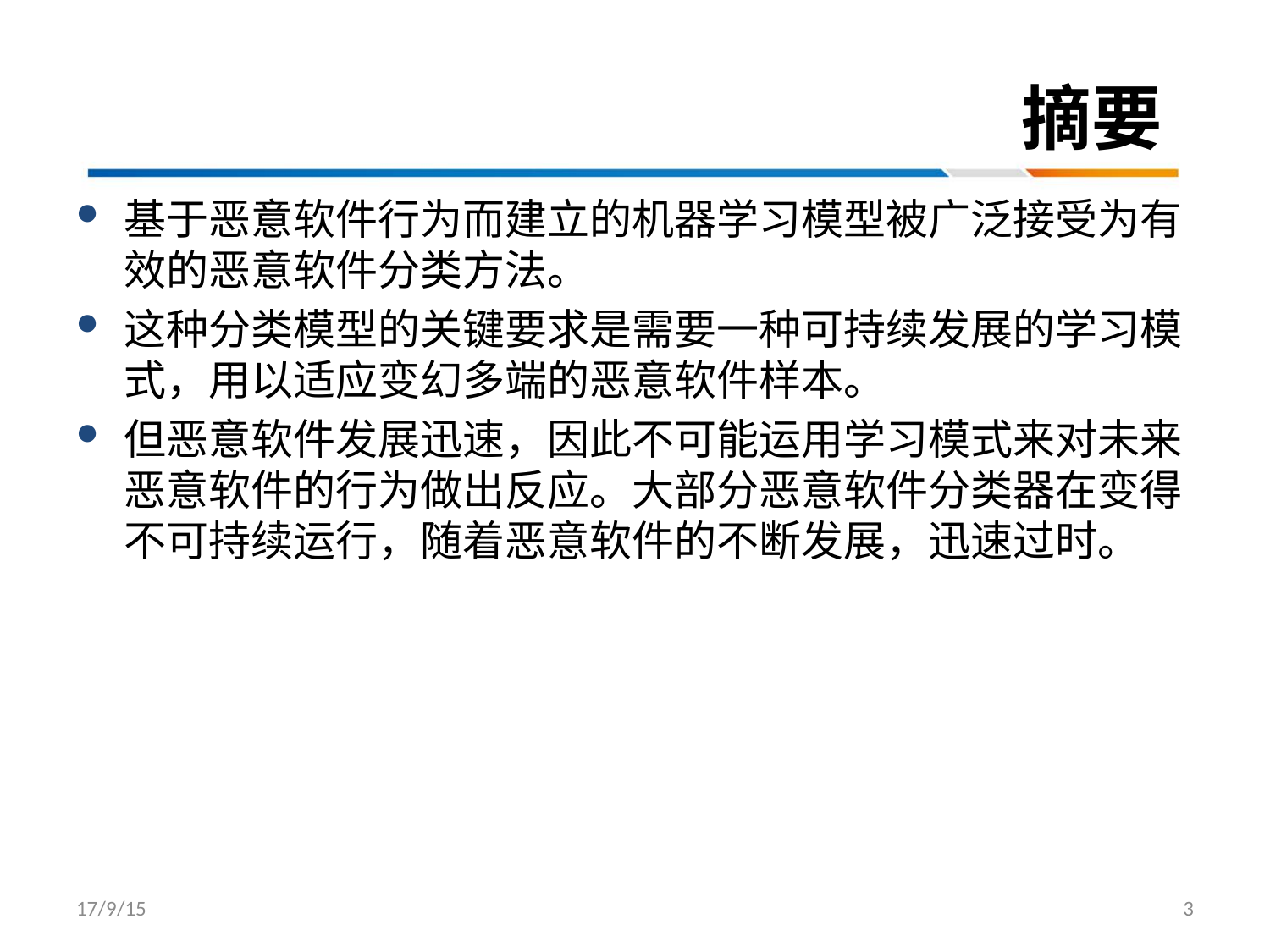

# 摘要
基于恶意软件行为而建立的机器学习模型被广泛接受为有效的恶意软件分类方法。
这种分类模型的关键要求是需要一种可持续发展的学习模式，用以适应变幻多端的恶意软件样本。
但恶意软件发展迅速，因此不可能运用学习模式来对未来恶意软件的行为做出反应。大部分恶意软件分类器在变得不可持续运行，随着恶意软件的不断发展，迅速过时。
17/9/15
3